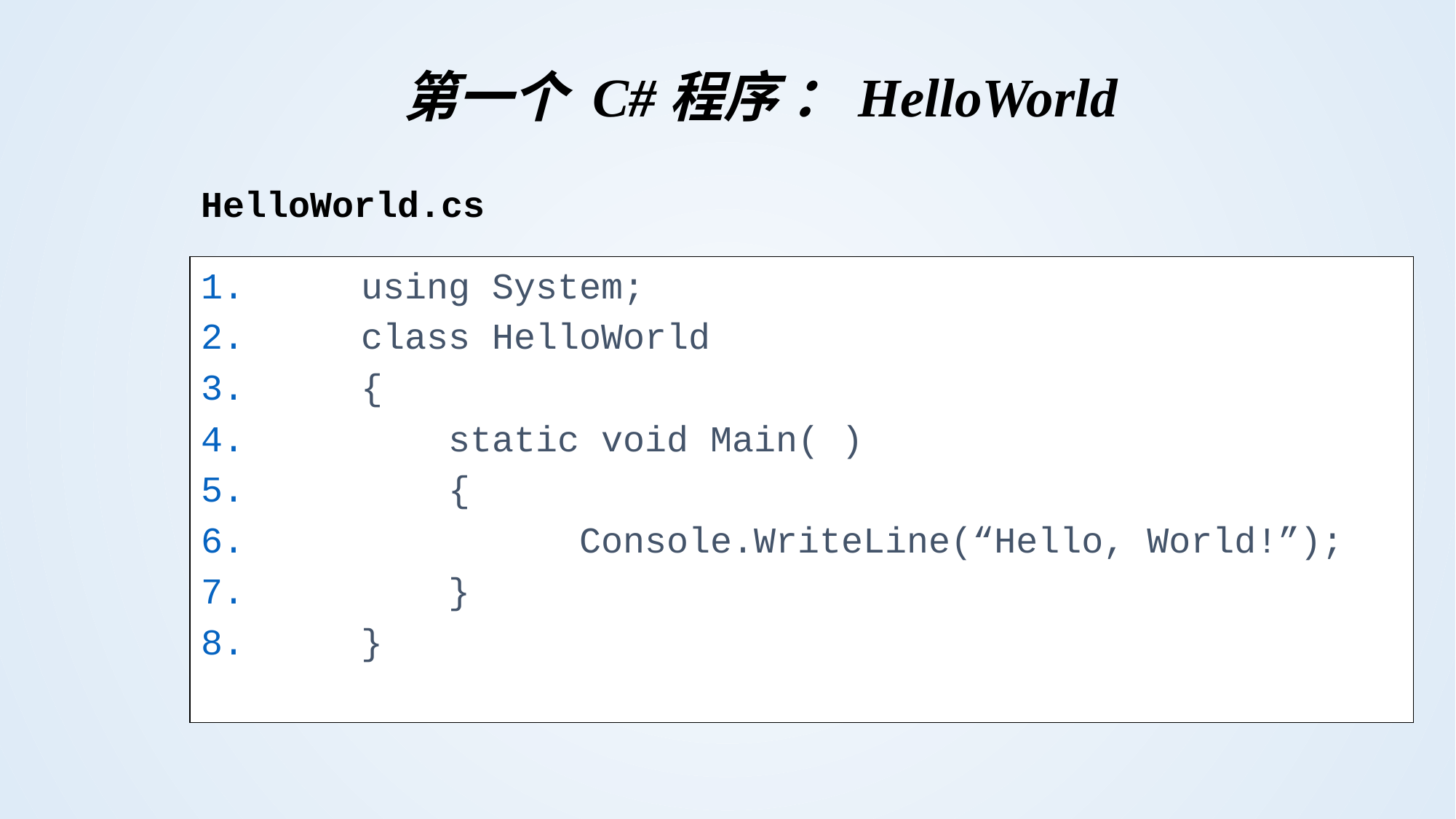

第一个 C#程序 ：HelloWorld
HelloWorld.cs
    using System;
    class HelloWorld
    {
        static void Main( )
        {
              Console.WriteLine(“Hello, World!”);
        }
    }